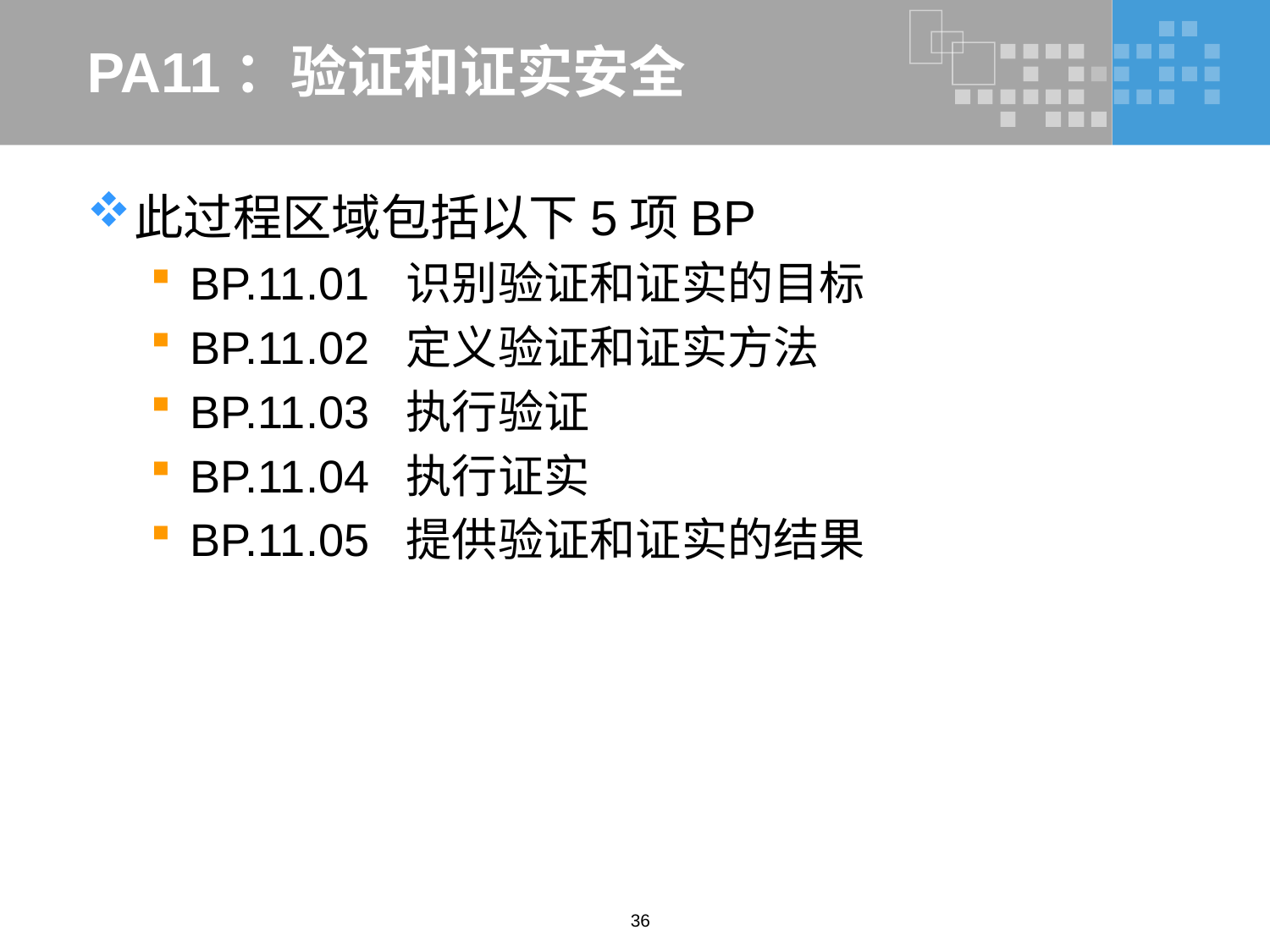

# PA11：验证和证实安全
此过程区域包括以下5项BP
BP.11.01  识别验证和证实的目标
BP.11.02  定义验证和证实方法
BP.11.03  执行验证
BP.11.04  执行证实
BP.11.05  提供验证和证实的结果

36